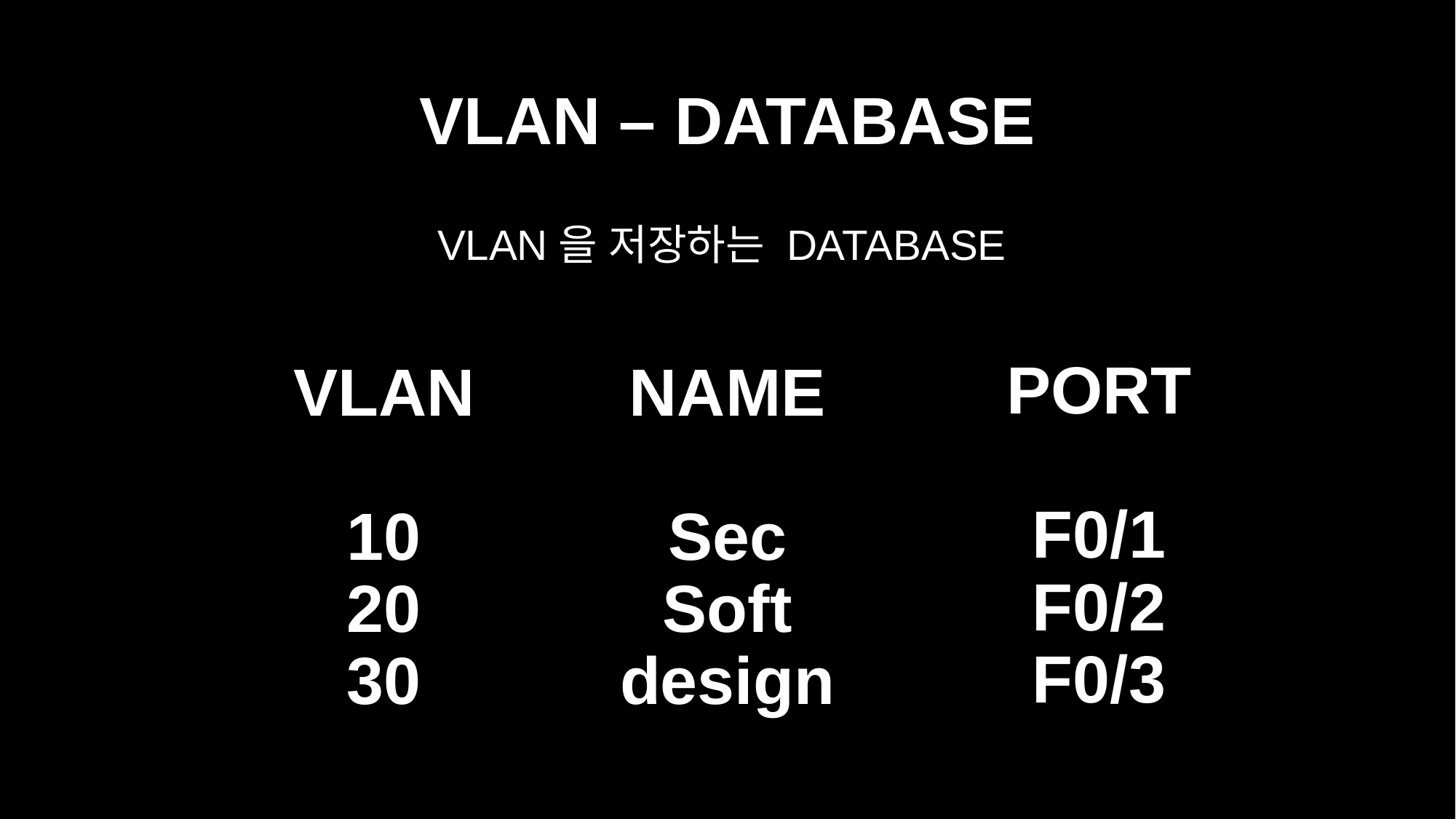

# VLAN – DATABASE
VLAN을 저장하는 DATABASE
PORT

F0/1
F0/2
F0/3
VLAN

10
20
30
NAME

Sec
Soft
design